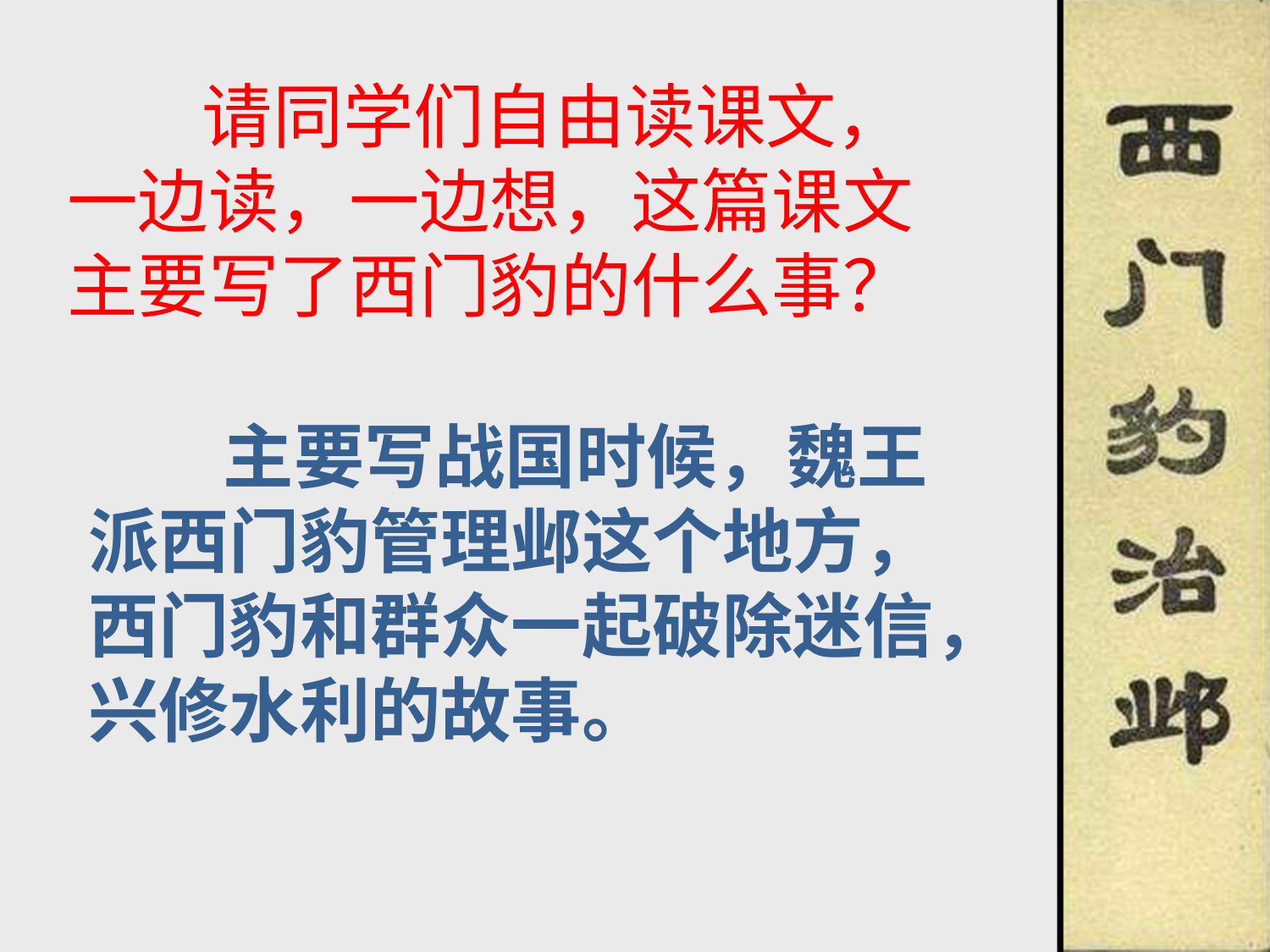

请同学们自由读课文，一边读，一边想，这篇课文主要写了西门豹的什么事？
主要写战国时候，魏王派西门豹管理邺这个地方，西门豹和群众一起破除迷信，兴修水利的故事。